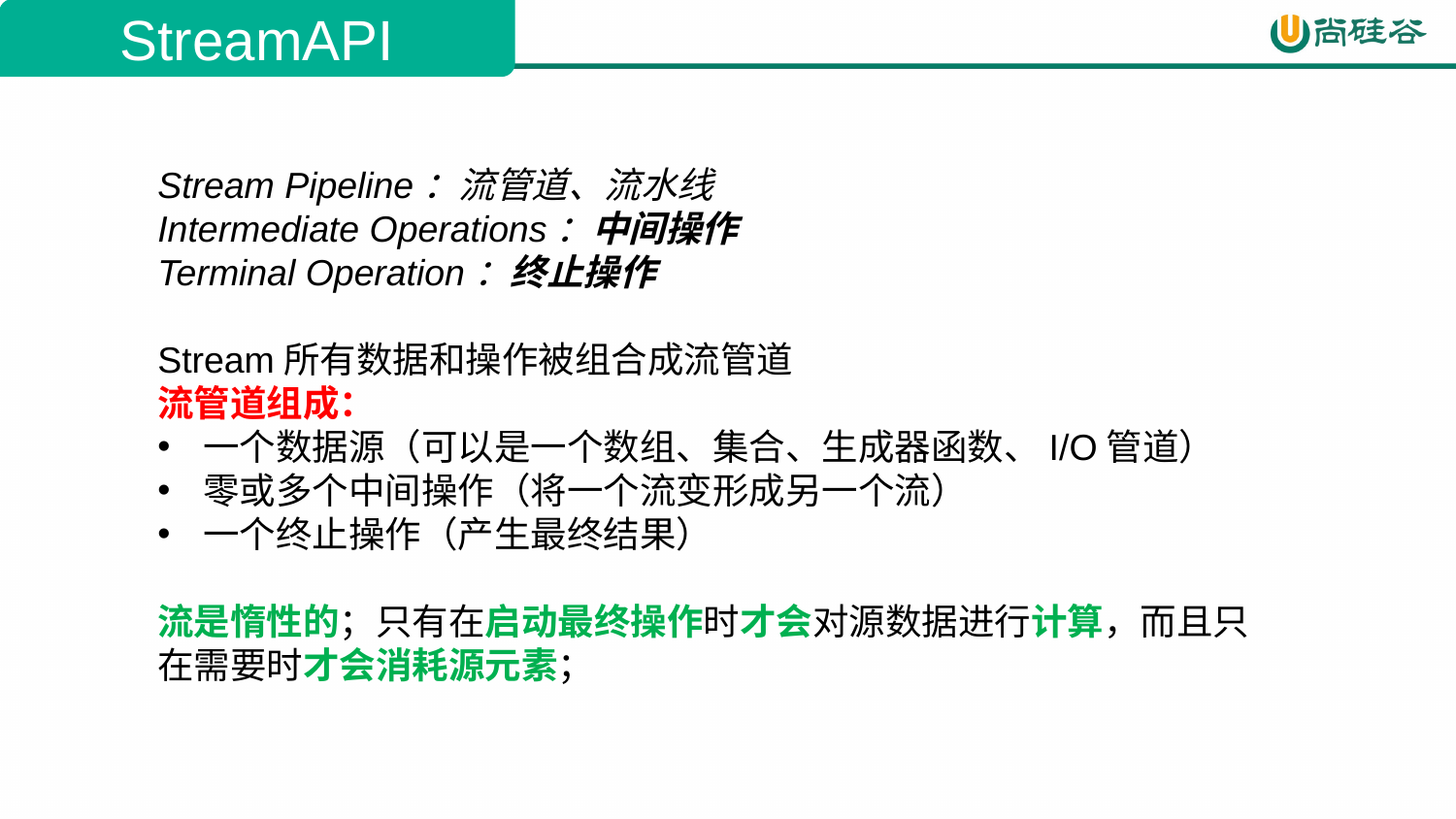

StreamAPI
Stream Pipeline：流管道、流水线
Intermediate Operations：中间操作
Terminal Operation：终止操作

Stream所有数据和操作被组合成流管道
流管道组成：
一个数据源（可以是一个数组、集合、生成器函数、I/O管道）
零或多个中间操作（将一个流变形成另一个流）
一个终止操作（产生最终结果）

流是惰性的；只有在启动最终操作时才会对源数据进行计算，而且只在需要时才会消耗源元素；